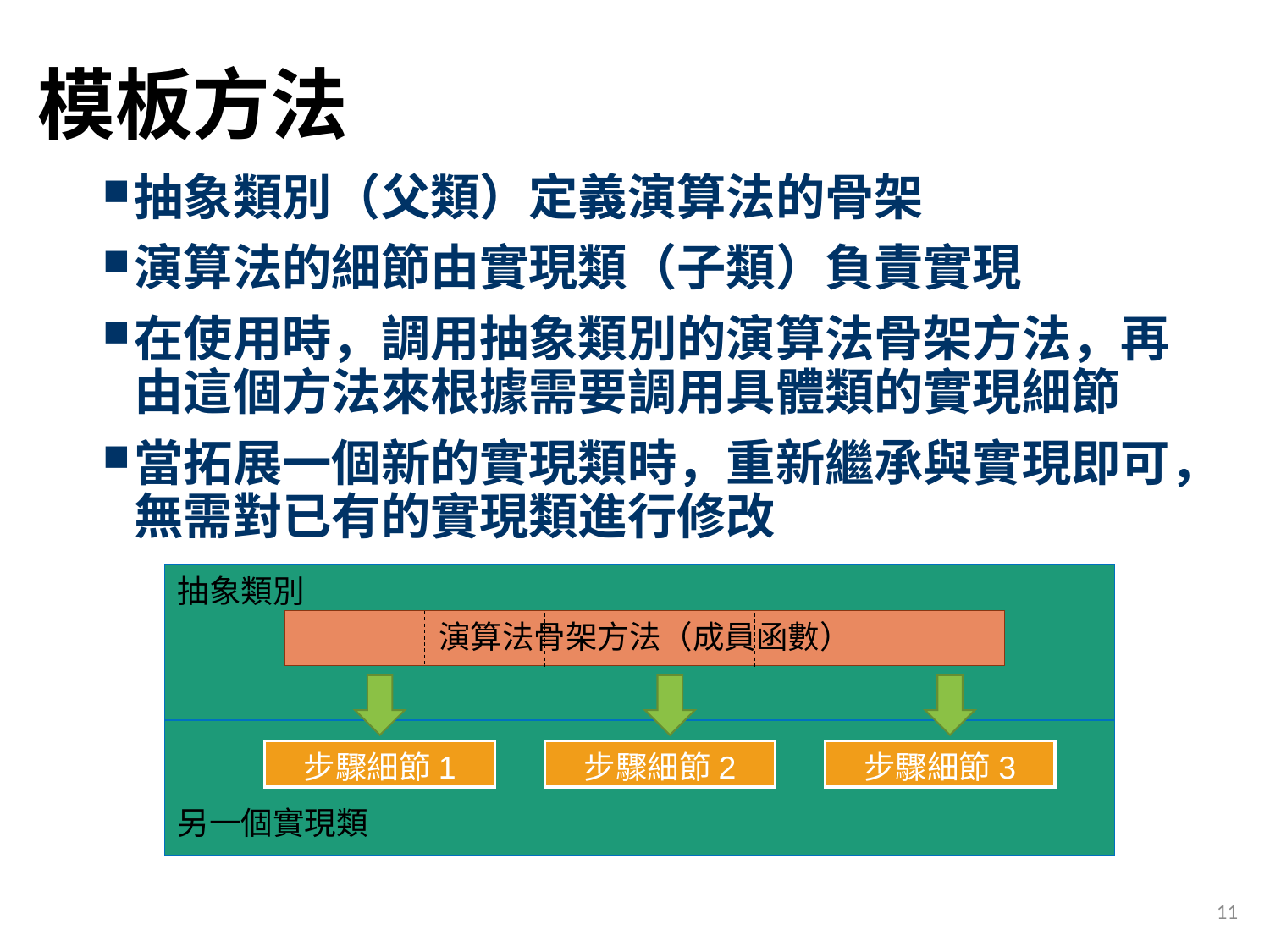

# 模板方法
抽象類別（父類）定義演算法的骨架
演算法的細節由實現類（子類）負責實現
在使用時，調用抽象類別的演算法骨架方法，再由這個方法來根據需要調用具體類的實現細節
當拓展一個新的實現類時，重新繼承與實現即可，無需對已有的實現類進行修改

實現類
步驟細節1
步驟細節2
步驟細節3
抽象類別
演算法骨架方法（成員函數）

另一個實現類
步驟細節1
步驟細節2
步驟細節3
11